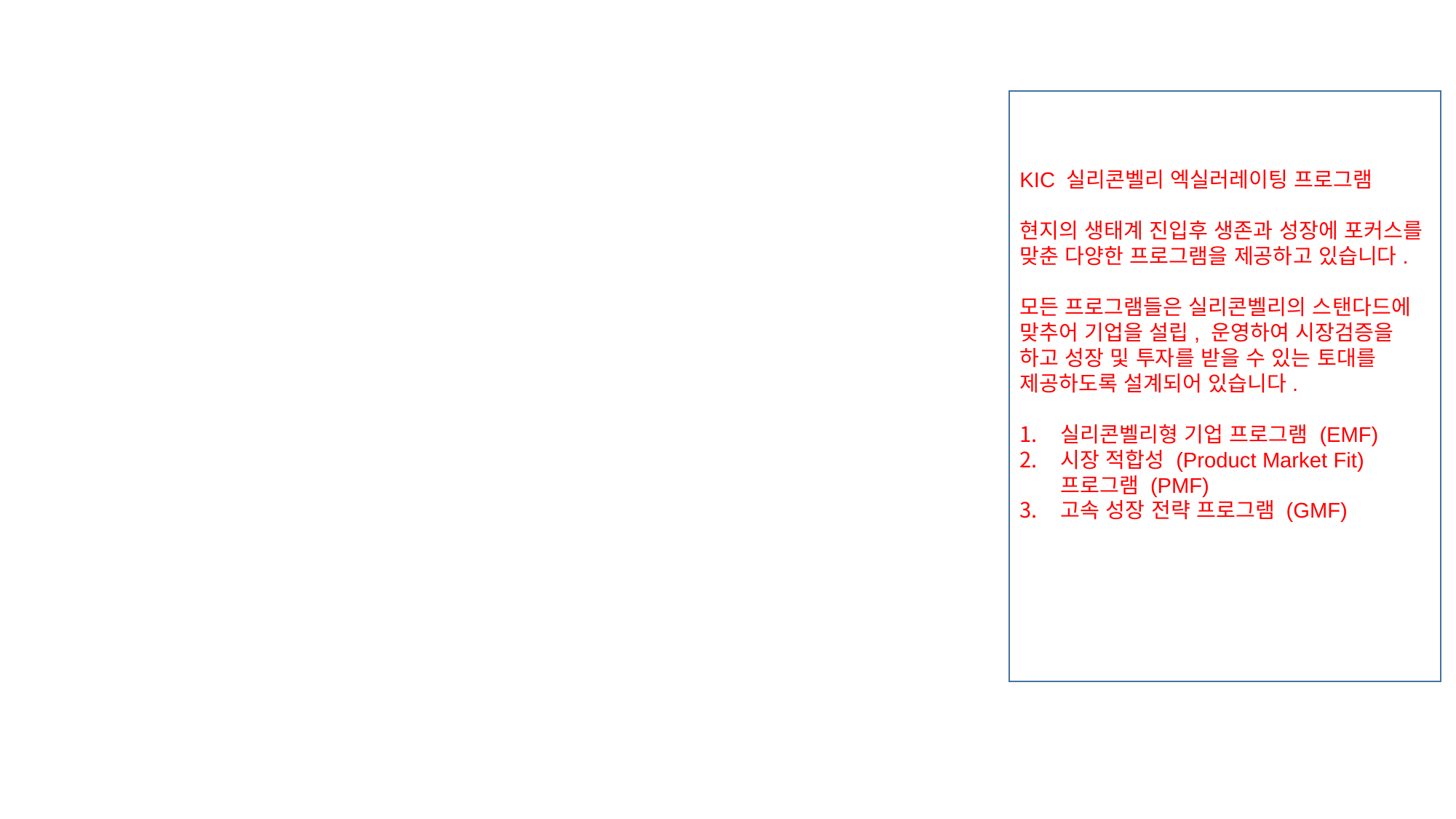

KIC 실리콘벨리 엑실러레이팅 프로그램

현지의 생태계 진입후 생존과 성장에 포커스를 맞춘 다양한 프로그램을 제공하고 있습니다.

모든 프로그램들은 실리콘벨리의 스탠다드에 맞추어 기업을 설립, 운영하여 시장검증을 하고 성장 및 투자를 받을 수 있는 토대를 제공하도록 설계되어 있습니다.

실리콘벨리형 기업 프로그램 (EMF)
시장 적합성 (Product Market Fit) 프로그램 (PMF)
고속 성장 전략 프로그램 (GMF)